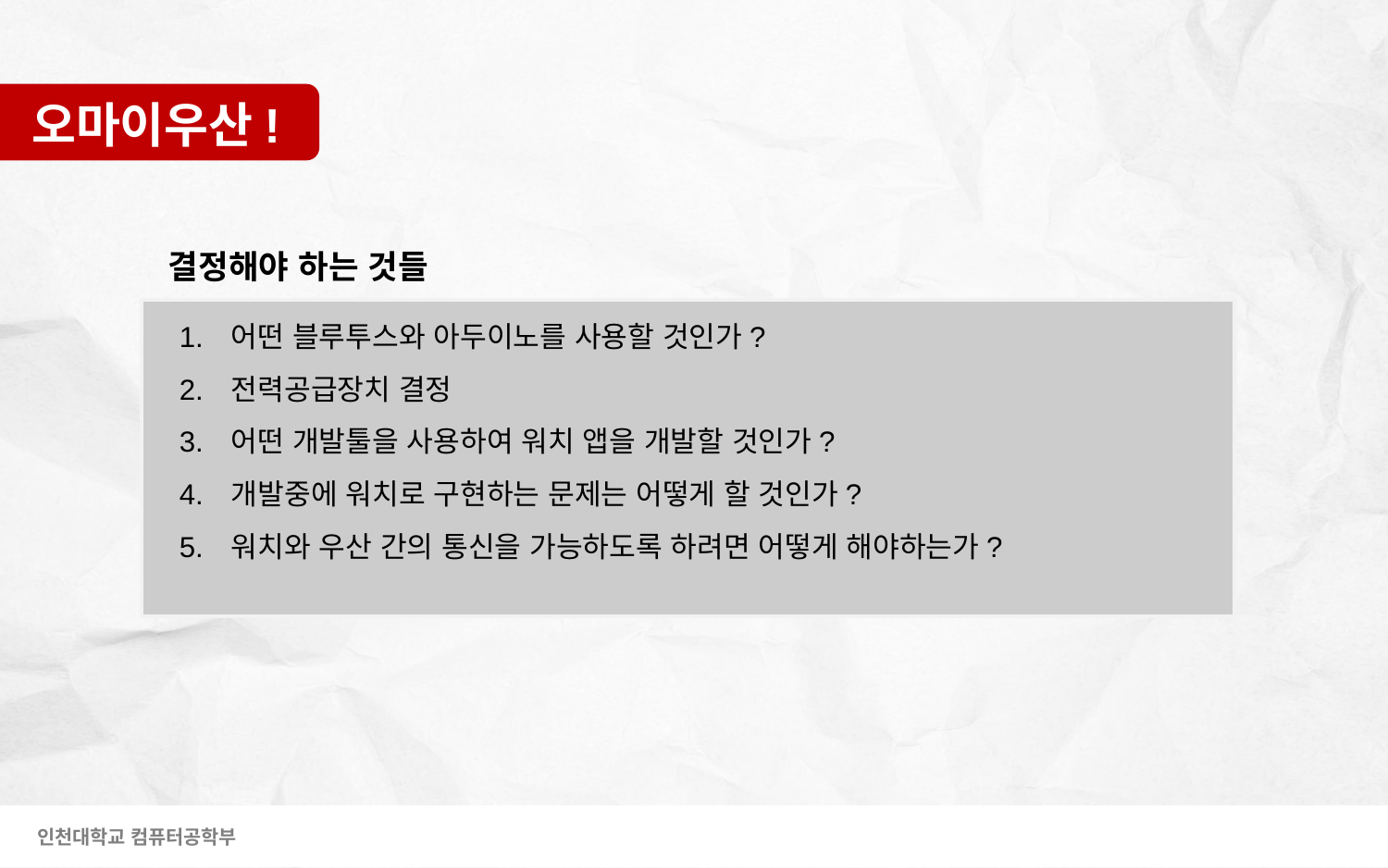

오마이우산!
결정해야 하는 것들

어떤 블루투스와 아두이노를 사용할 것인가?
전력공급장치 결정
어떤 개발툴을 사용하여 워치 앱을 개발할 것인가?
개발중에 워치로 구현하는 문제는 어떻게 할 것인가?
워치와 우산 간의 통신을 가능하도록 하려면 어떻게 해야하는가?

인천대학교 컴퓨터공학부